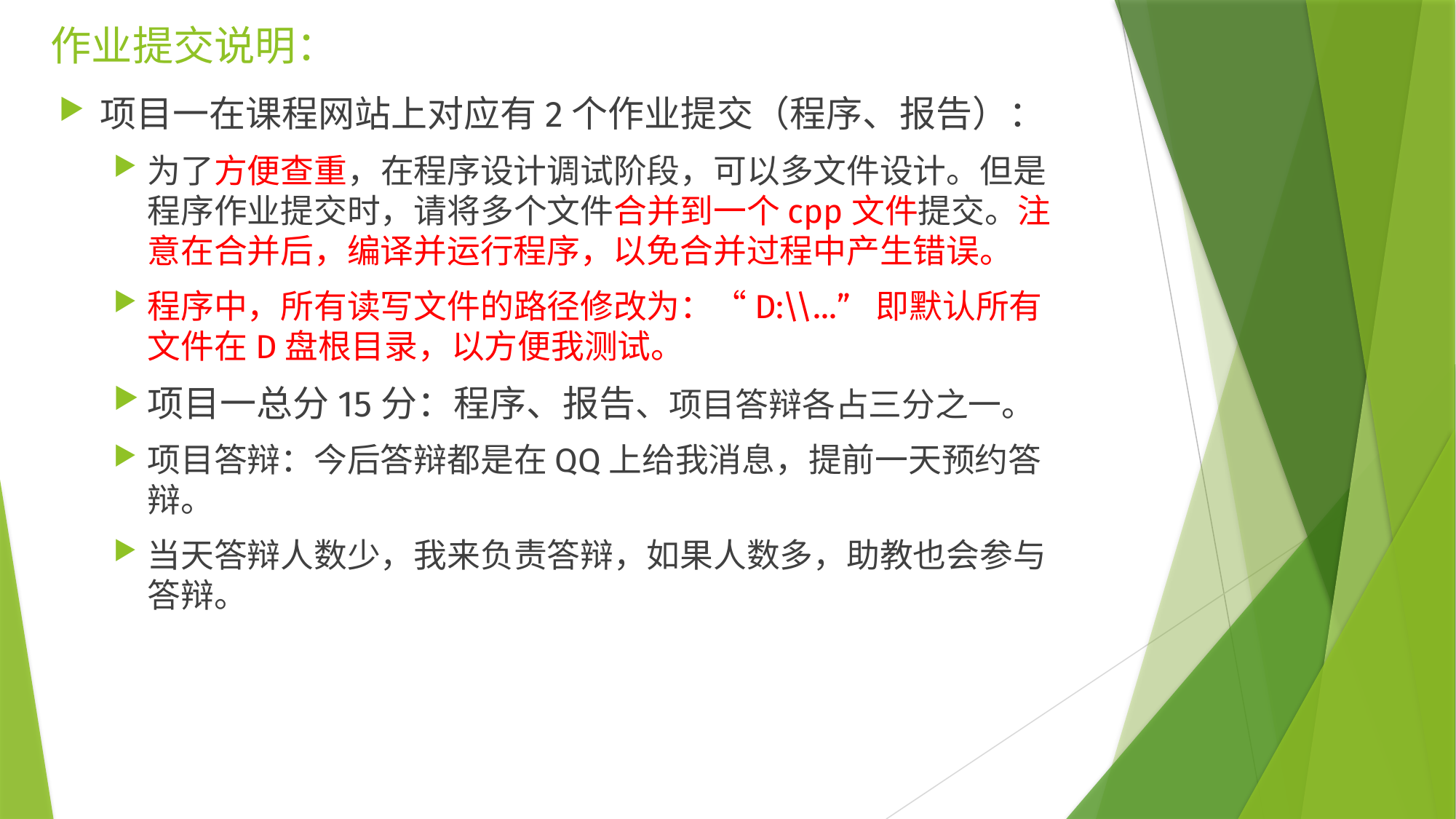

# 作业提交说明：
项目一在课程网站上对应有2个作业提交（程序、报告）：
为了方便查重，在程序设计调试阶段，可以多文件设计。但是程序作业提交时，请将多个文件合并到一个cpp文件提交。注意在合并后，编译并运行程序，以免合并过程中产生错误。
程序中，所有读写文件的路径修改为：“D:\\...”  即默认所有文件在D盘根目录，以方便我测试。
项目一总分15分：程序、报告、项目答辩各占三分之一。
项目答辩：今后答辩都是在QQ上给我消息，提前一天预约答辩。
当天答辩人数少，我来负责答辩，如果人数多，助教也会参与答辩。